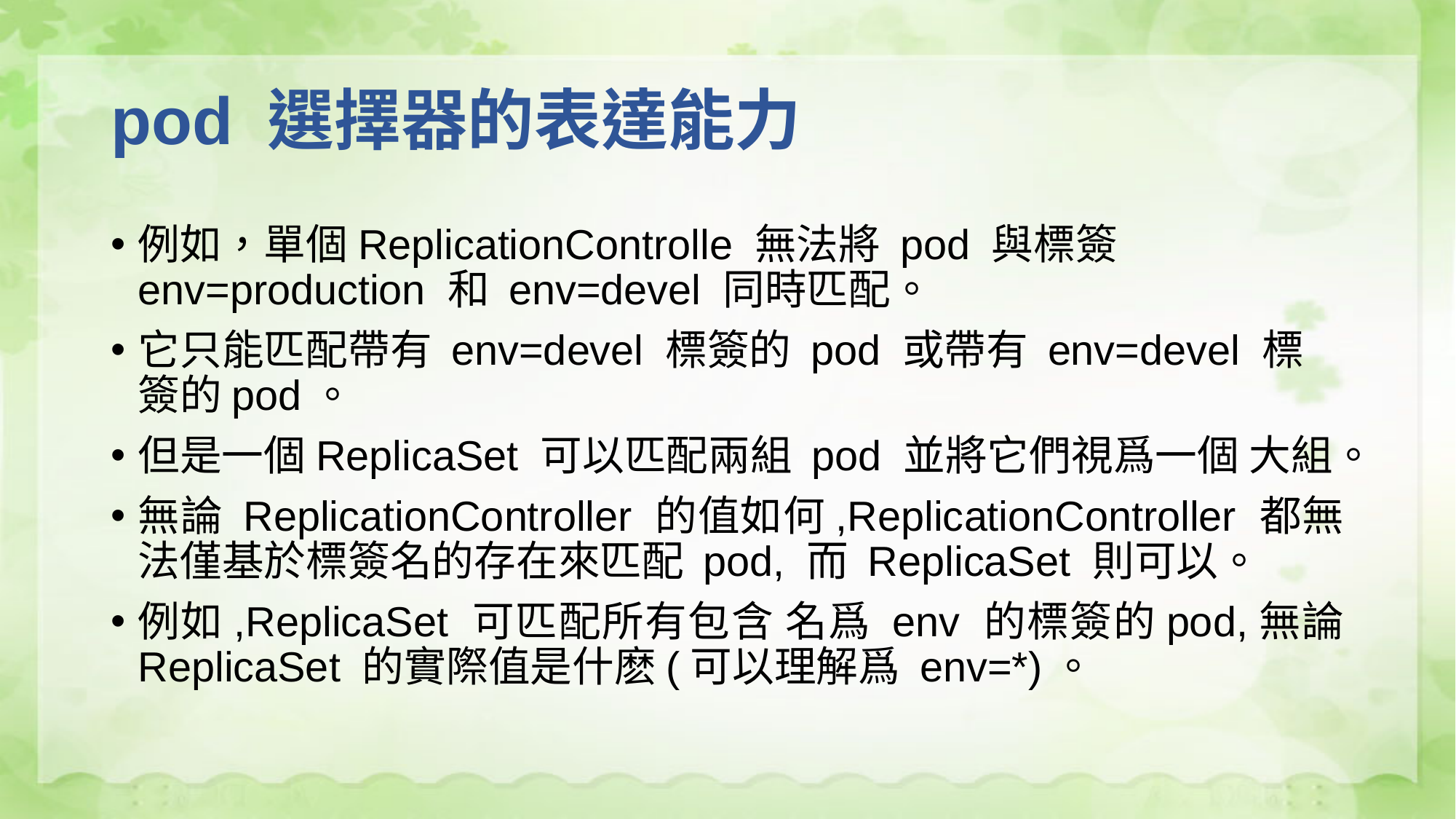

# pod 選擇器的表達能力
例如，單個ReplicationControlle 無法將 pod 與標簽 env=production 和 env=devel 同時匹配。
它只能匹配帶有 env=devel 標簽的 pod 或帶有 env=devel 標簽的pod。
但是一個ReplicaSet 可以匹配兩組 pod 並將它們視爲一個 大組。
無論 ReplicationController 的值如何,ReplicationController 都無法僅基於標簽名的存在來匹配 pod, 而 ReplicaSet 則可以。
例如,ReplicaSet 可匹配所有包含 名爲 env 的標簽的pod,無論 ReplicaSet 的實際值是什麽(可以理解爲 env=*)。